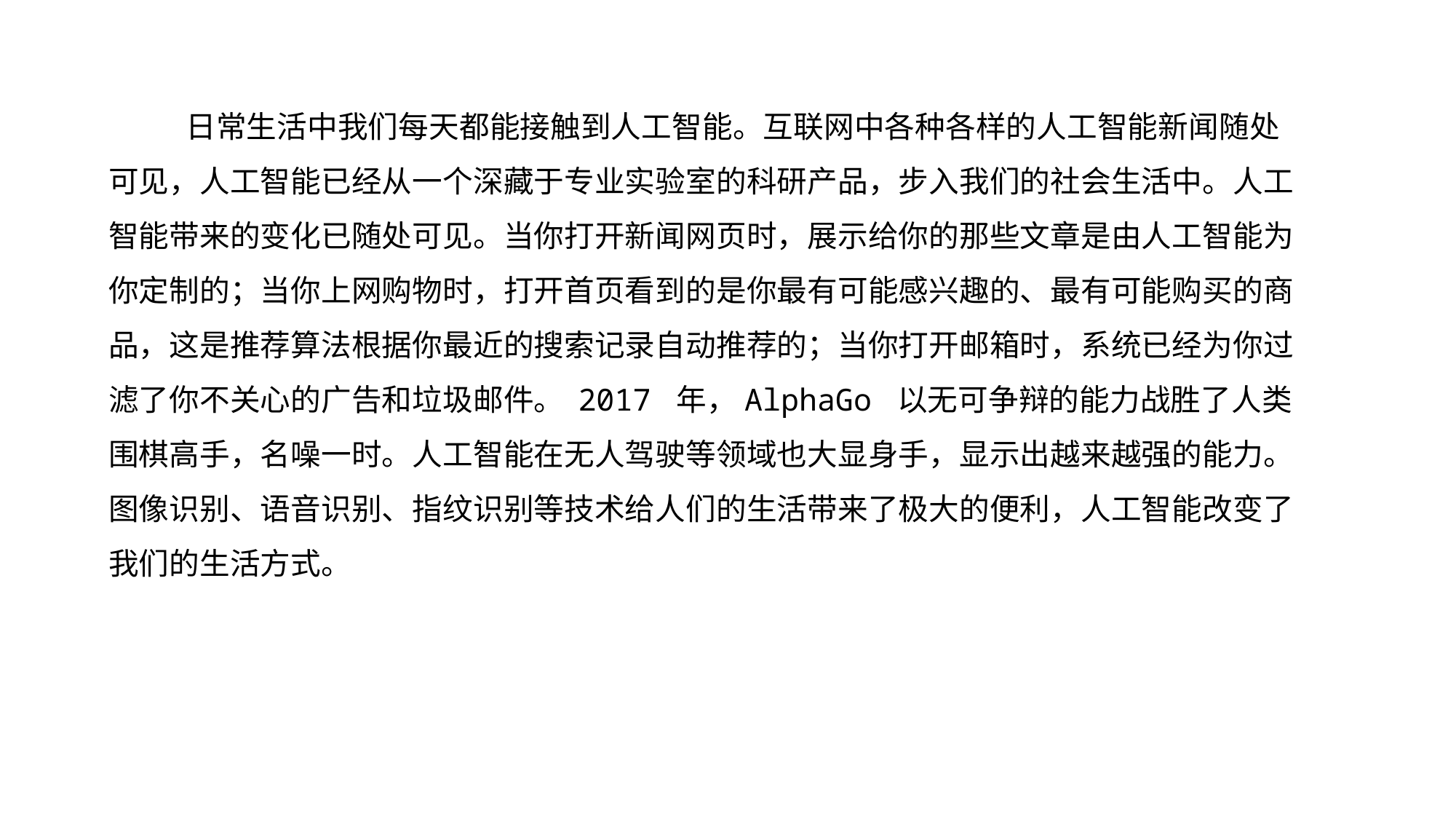

日常生活中我们每天都能接触到人工智能。互联网中各种各样的人工智能新闻随处可见，人工智能已经从一个深藏于专业实验室的科研产品，步入我们的社会生活中。人工智能带来的变化已随处可见。当你打开新闻网页时，展示给你的那些文章是由人工智能为你定制的；当你上网购物时，打开首页看到的是你最有可能感兴趣的、最有可能购买的商品，这是推荐算法根据你最近的搜索记录自动推荐的；当你打开邮箱时，系统已经为你过滤了你不关心的广告和垃圾邮件。 2017 年，AlphaGo 以无可争辩的能力战胜了人类围棋高手，名噪一时。人工智能在无人驾驶等领域也大显身手，显示出越来越强的能力。图像识别、语音识别、指纹识别等技术给人们的生活带来了极大的便利，人工智能改变了我们的生活方式。